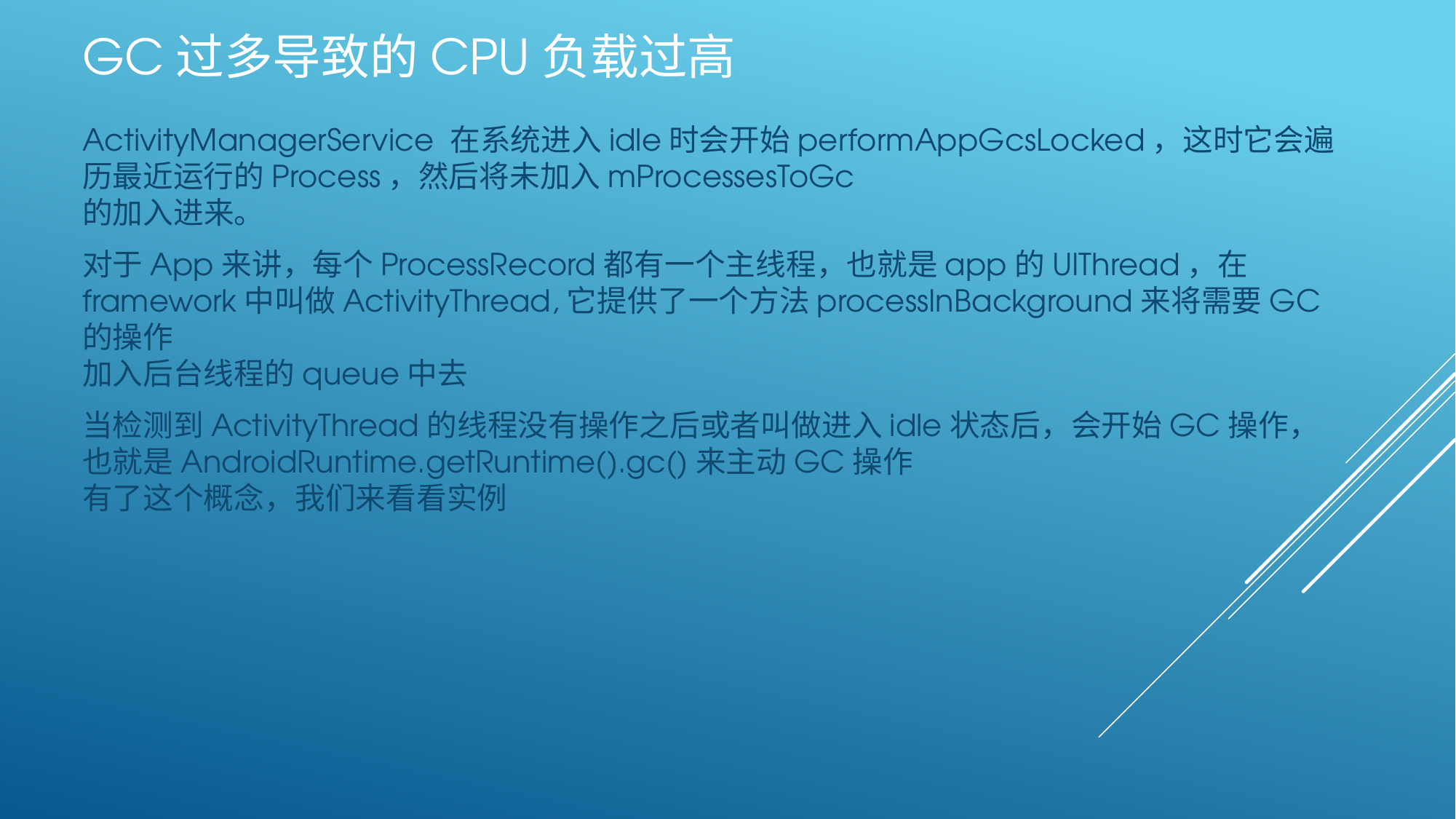

# GC过多导致的CPU负载过高
ActivityManagerService 在系统进入idle时会开始performAppGcsLocked，这时它会遍历最近运行的Process，然后将未加入mProcessesToGc
的加入进来。
对于App来讲，每个ProcessRecord都有一个主线程，也就是app的UIThread，在framework中叫做ActivityThread,它提供了一个方法processInBackground来将需要GC的操作
加入后台线程的queue中去
当检测到ActivityThread的线程没有操作之后或者叫做进入idle状态后，会开始GC操作，也就是AndroidRuntime.getRuntime().gc()来主动GC操作
有了这个概念，我们来看看实例